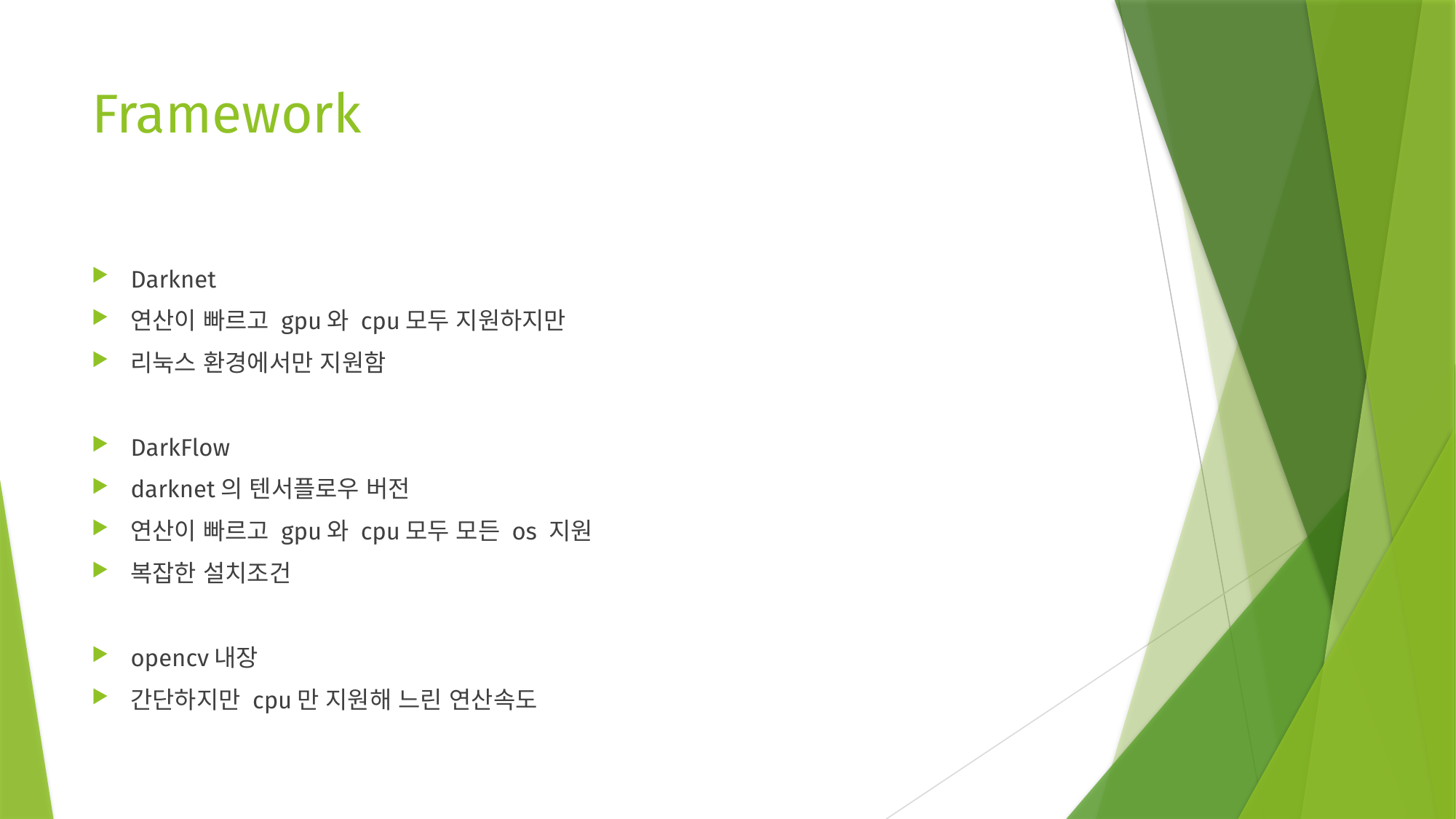

# Framework
Darknet
연산이 빠르고 gpu와 cpu모두 지원하지만
리눅스 환경에서만 지원함

DarkFlow
darknet의 텐서플로우 버전
연산이 빠르고 gpu와 cpu모두 모든 os 지원
복잡한 설치조건

opencv내장
간단하지만 cpu만 지원해 느린 연산속도